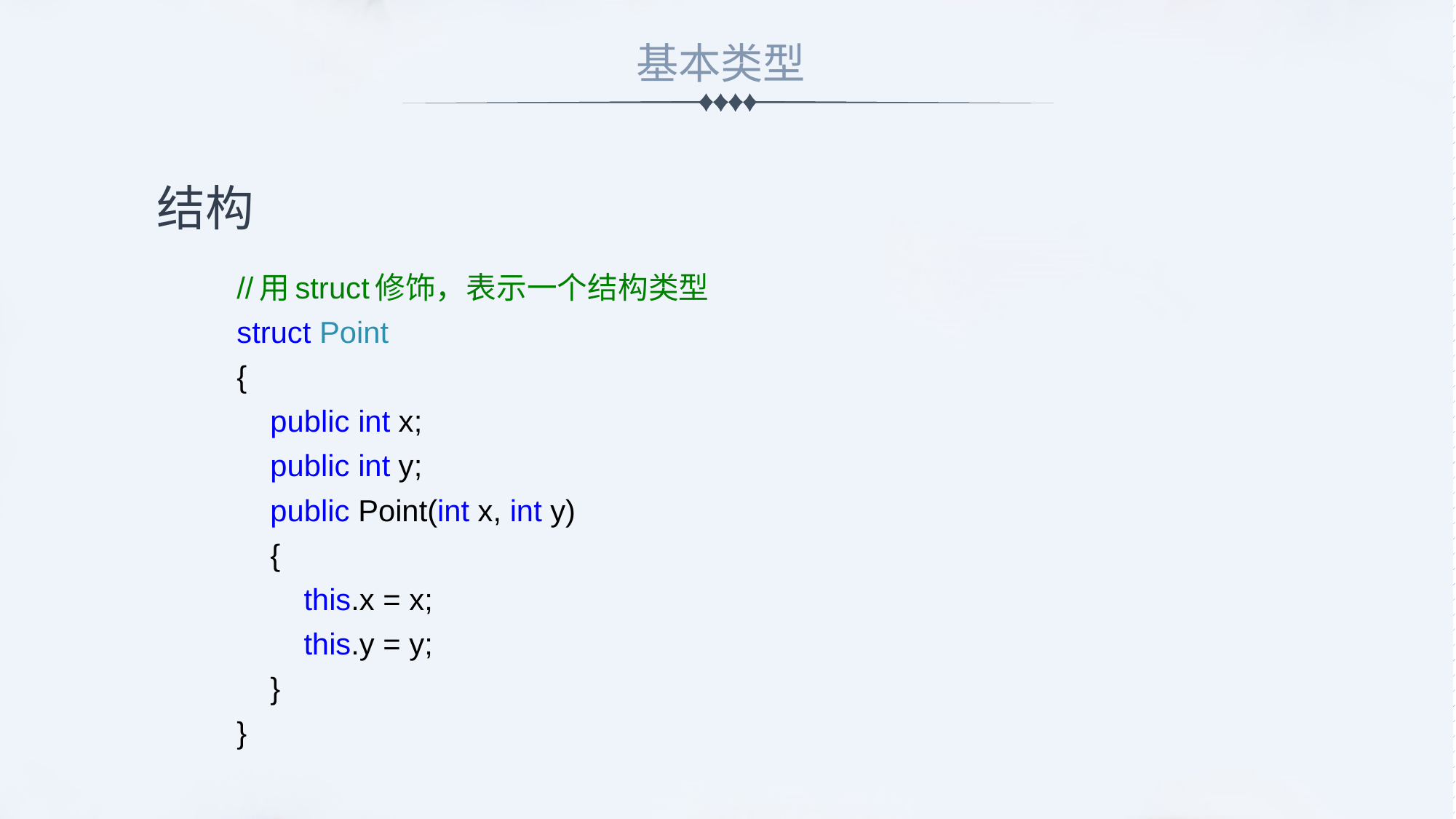

结构
//用struct修饰，表示一个结构类型
struct Point
{
    public int x;
    public int y;
    public Point(int x, int y)
    {
        this.x = x;
        this.y = y;
    }
}